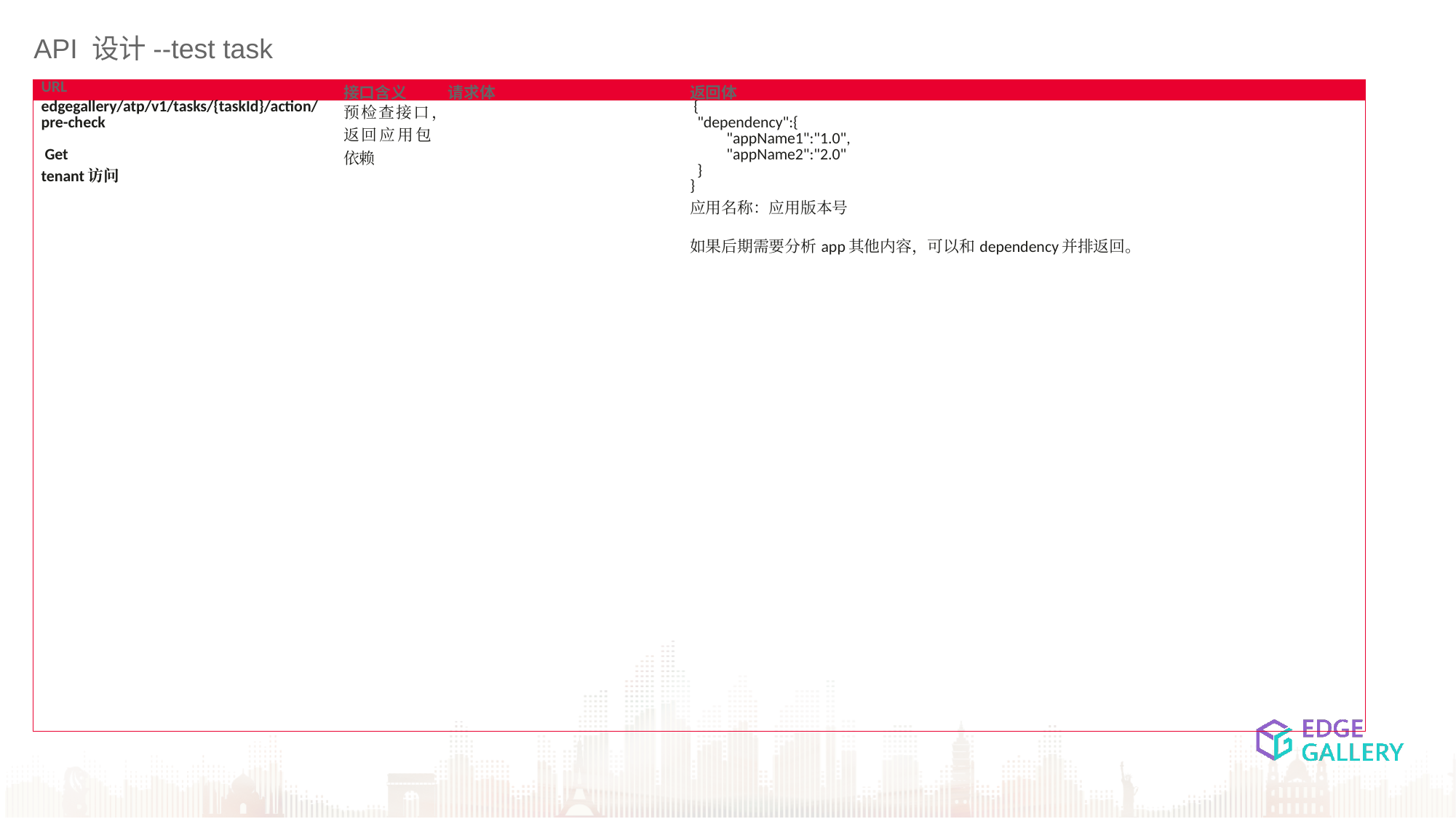

API 设计--test task

| URL | 接口含义 | 请求体 | 返回体 |
| --- | --- | --- | --- |
| edgegallery/atp/v1/tasks/{taskId}/action/pre-check Get tenant访问 | 预检查接口，返回应用包依赖 |  | { "dependency":{ "appName1":"1.0", "appName2":"2.0" } } 应用名称：应用版本号 如果后期需要分析app其他内容，可以和dependency并排返回。 |